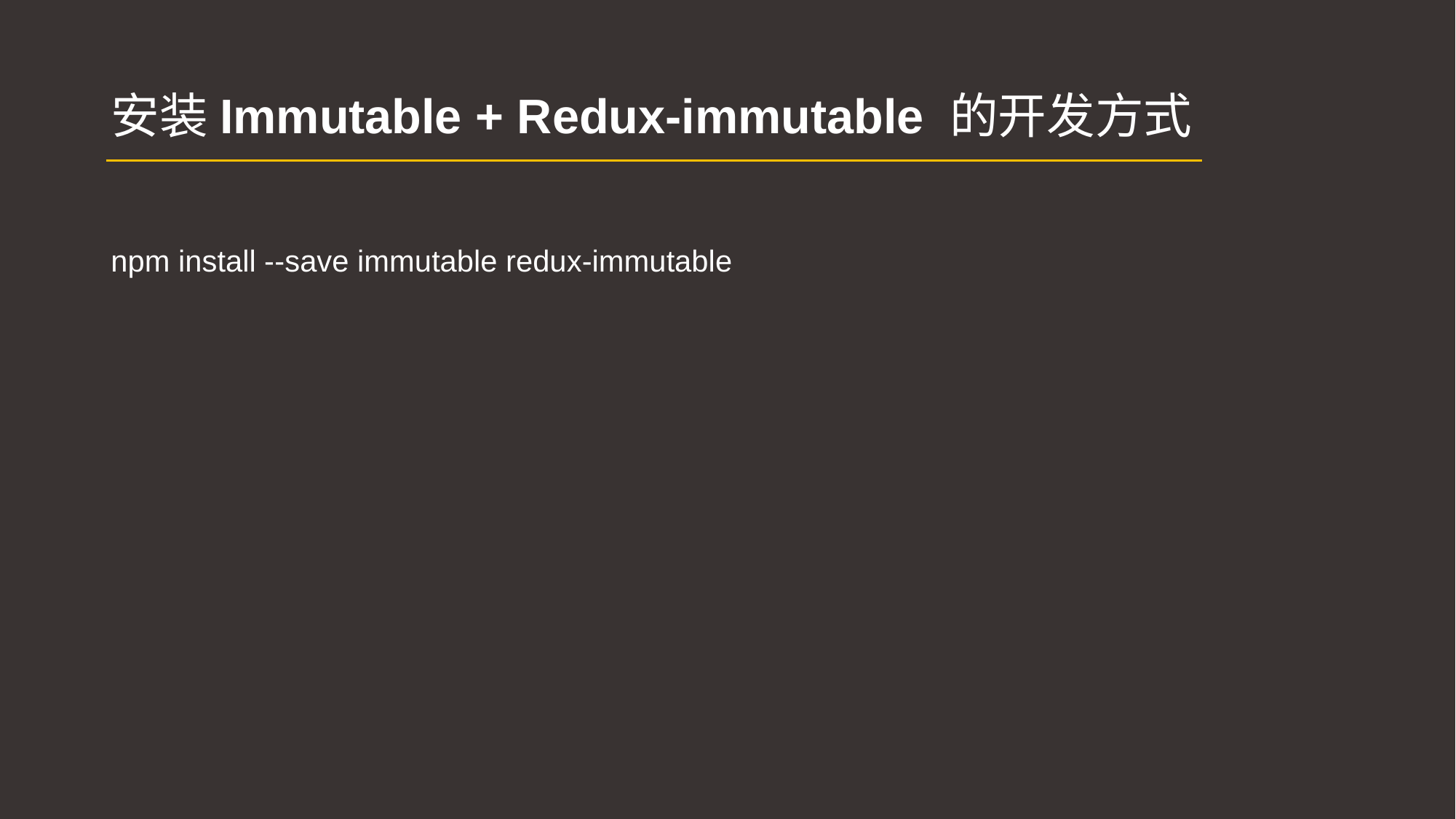

# 安装Immutable + Redux-immutable 的开发方式
npm install --save immutable redux-immutable